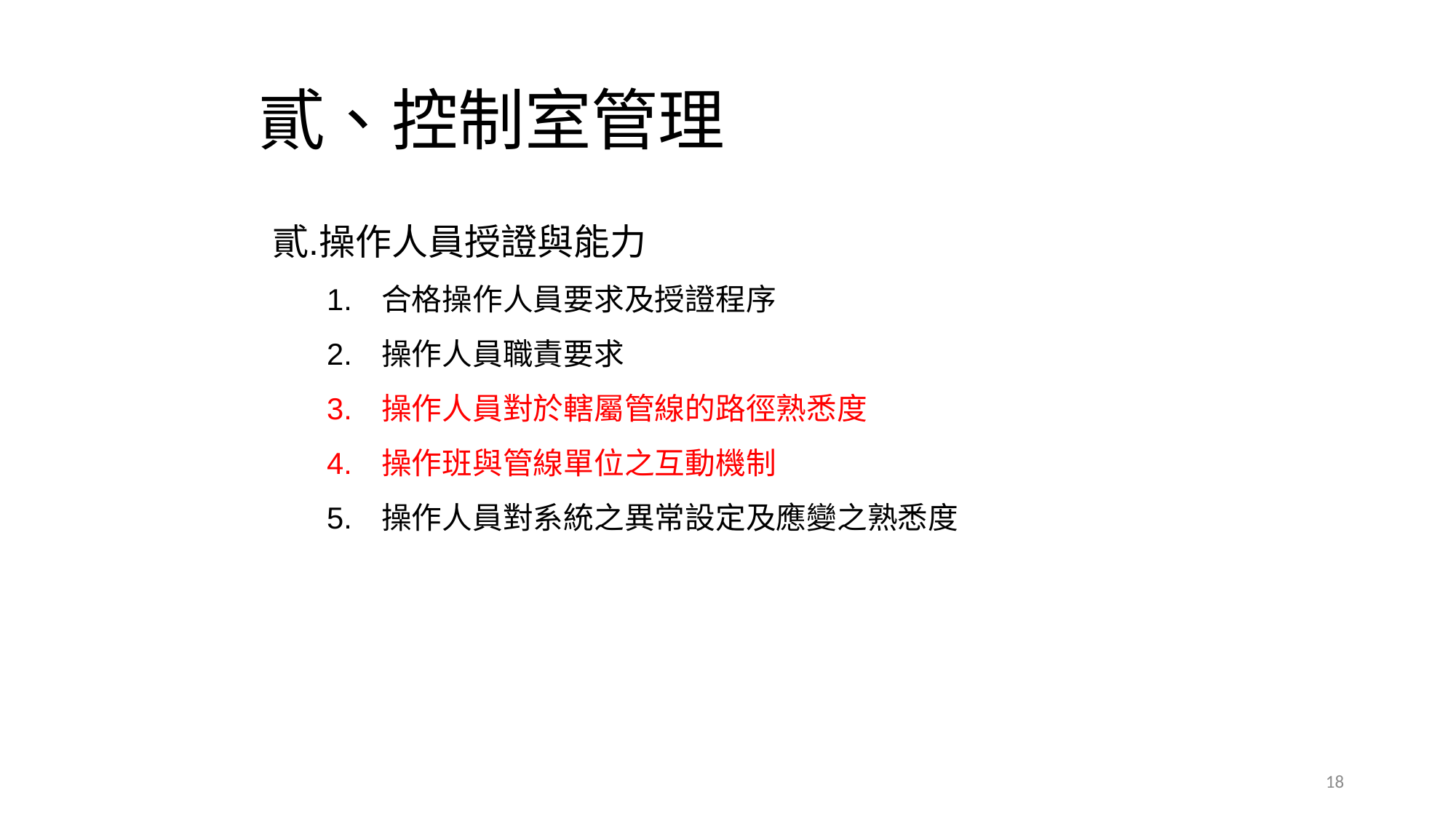

# 貳、控制室管理
操作人員授證與能力
合格操作人員要求及授證程序
操作人員職責要求
操作人員對於轄屬管線的路徑熟悉度
操作班與管線單位之互動機制
操作人員對系統之異常設定及應變之熟悉度
18